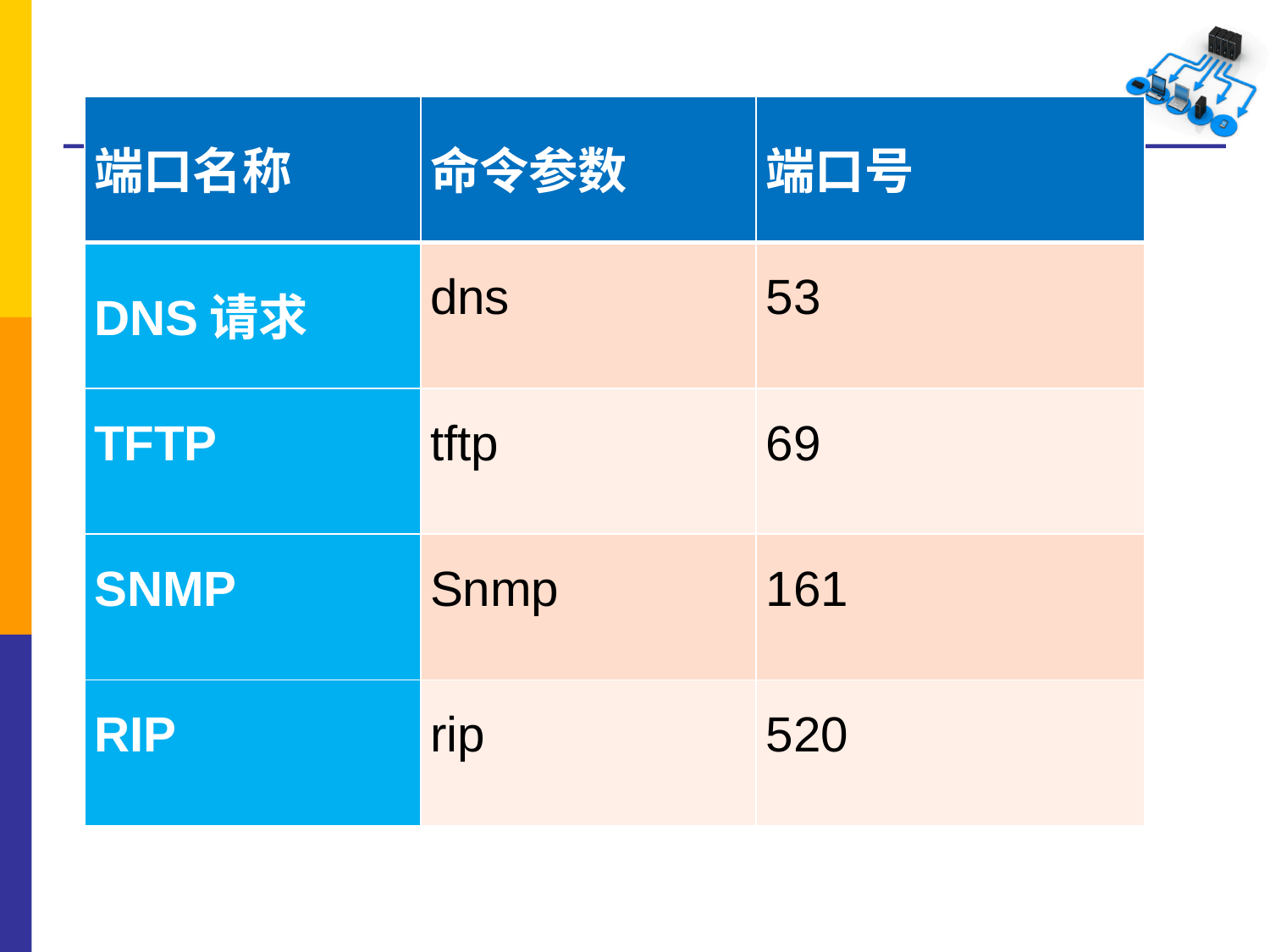

| 端口名称 | 命令参数 | 端口号 |
| --- | --- | --- |
| DNS请求 | dns | 53 |
| TFTP | tftp | 69 |
| SNMP | Snmp | 161 |
| RIP | rip | 520 |